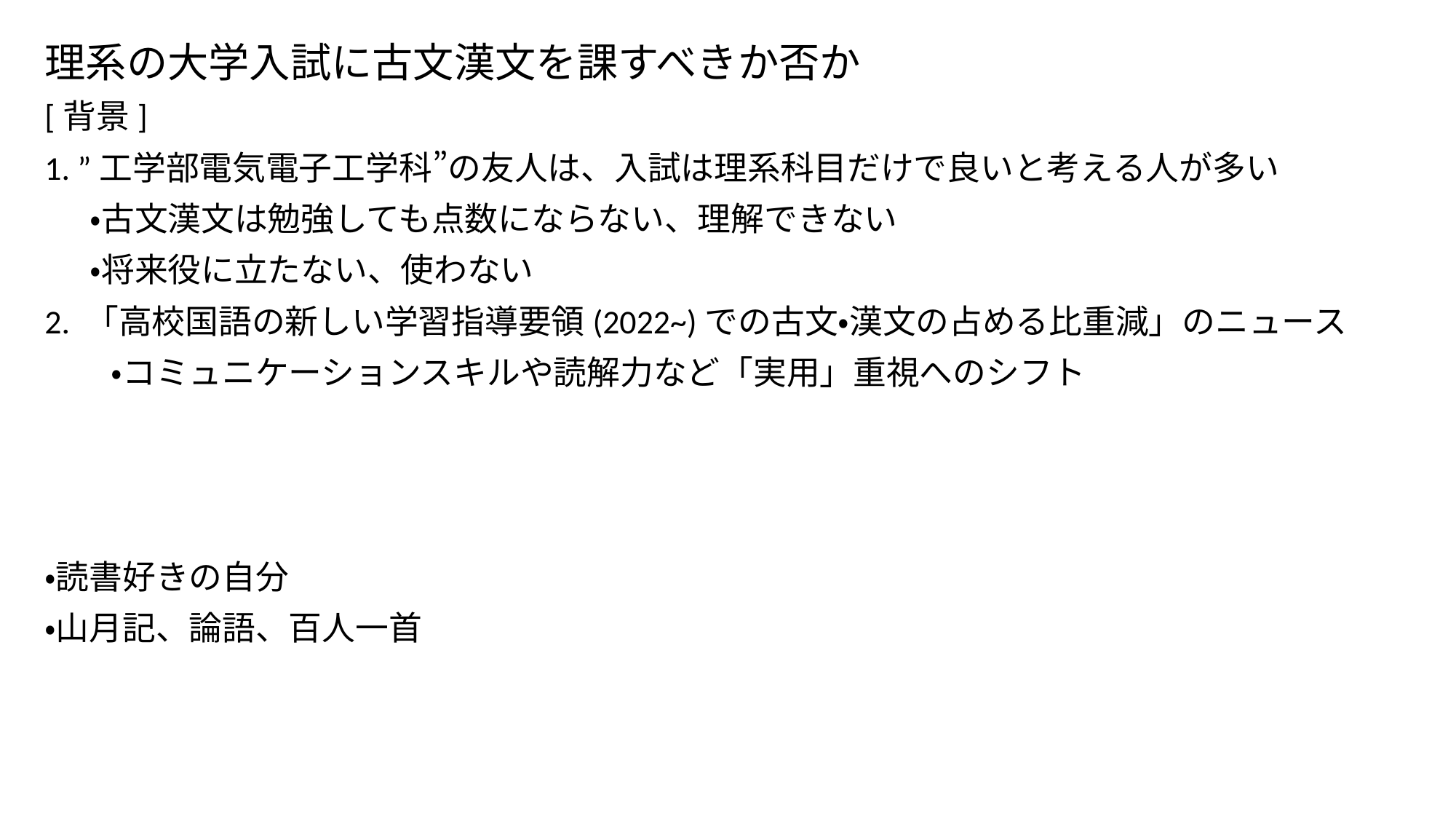

# 理系の大学入試に古文漢文を課すべきか否か
[背景]
1. ”工学部電気電子工学科”の友人は、入試は理系科目だけで良いと考える人が多い
     ・古文漢文は勉強しても点数にならない、理解できない
     ・将来役に立たない、使わない
2. 「高校国語の新しい学習指導要領(2022~)での古文・漢文の占める比重減」のニュース
　　・コミュニケーションスキルや読解力など「実用」重視へのシフト

・読書好きの自分
・山月記、論語、百人一首